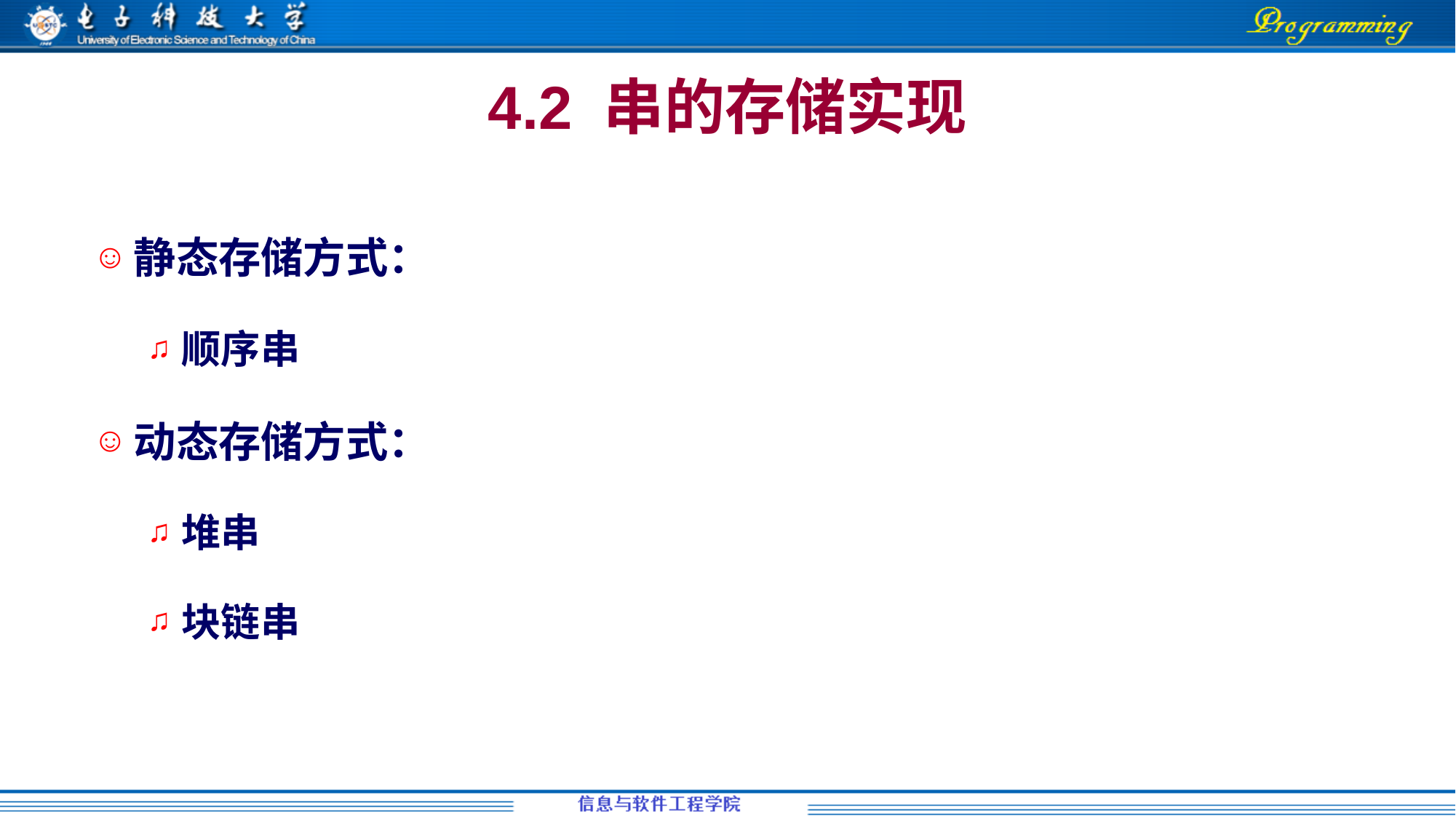

# 4.2 串的存储实现
静态存储方式：
顺序串
动态存储方式：
堆串
块链串